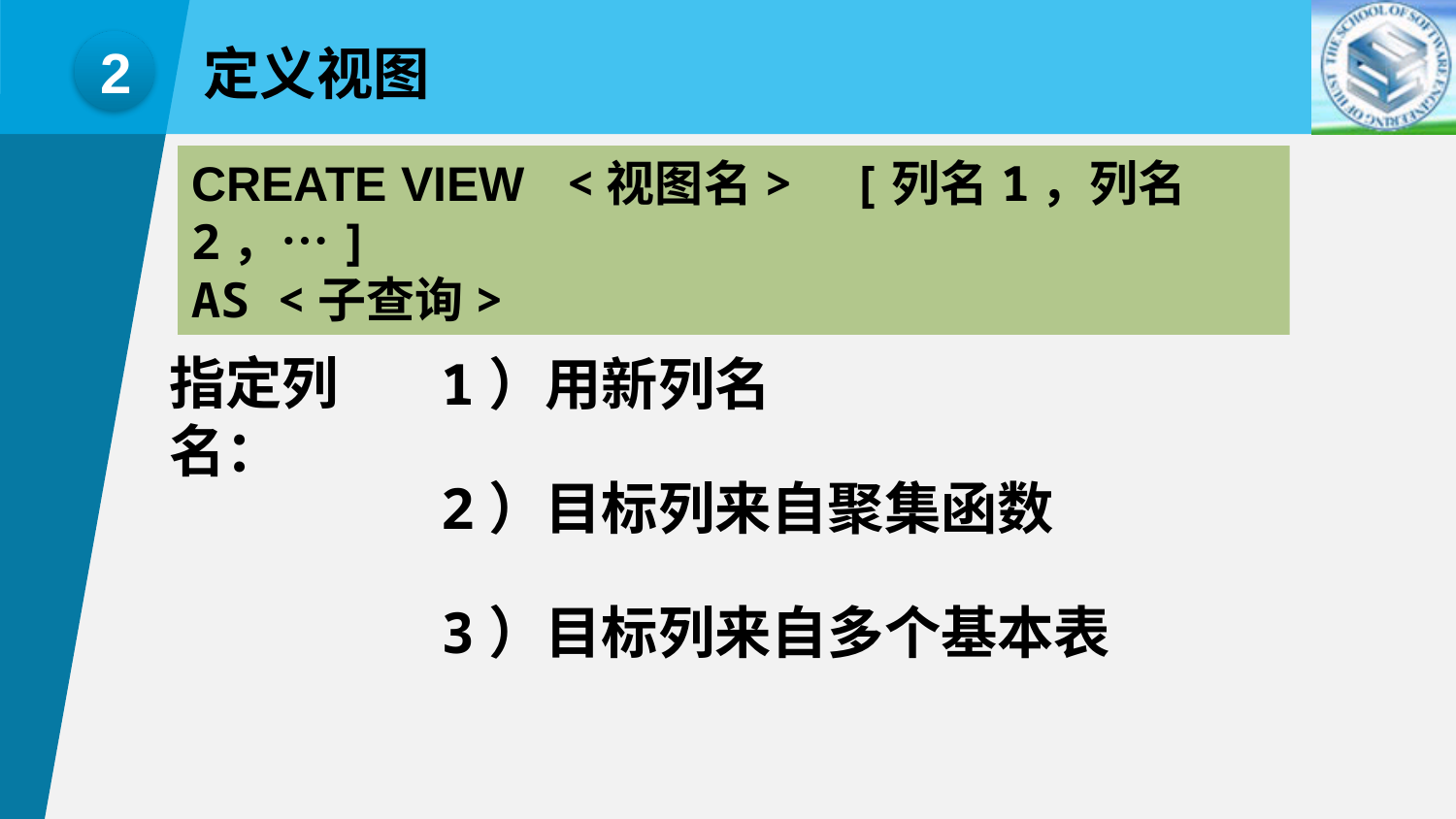

2
定义视图
CREATE VIEW   <视图名>  [列名1，列名2，…]
AS  <子查询>
指定列名：
1）用新列名
2）目标列来自聚集函数
3）目标列来自多个基本表